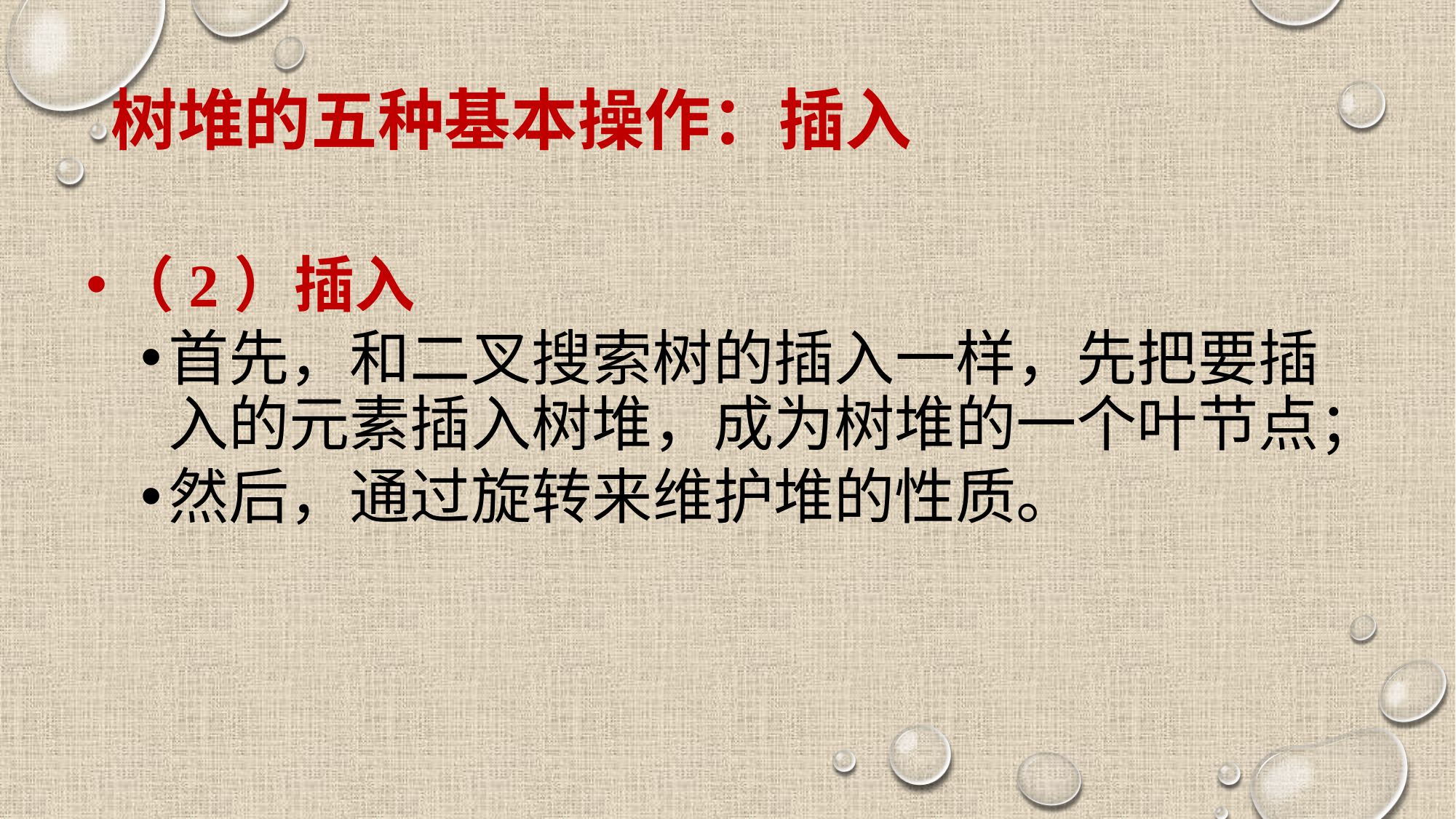

# 树堆的五种基本操作：插入
（2）插入
首先，和二叉搜索树的插入一样，先把要插入的元素插入树堆，成为树堆的一个叶节点；
然后，通过旋转来维护堆的性质。